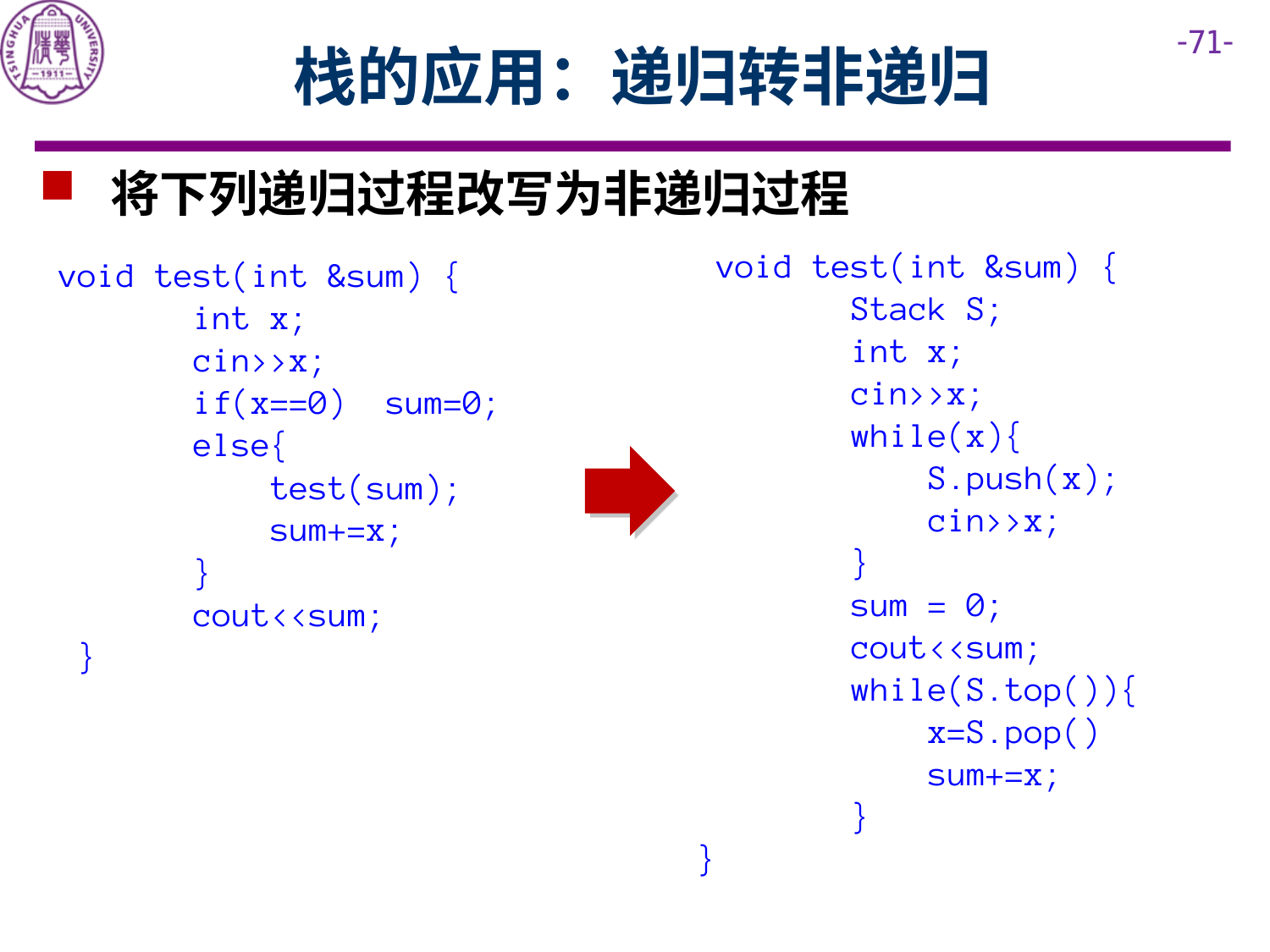

# 栈的应用：递归转非递归
 将下列递归过程改写为非递归过程
 void test(int &sum) {
        Stack S;
        int x;
        cin>>x;
        while(x){
            S.push(x);
            cin>>x;
        }
        sum = 0;
        cout<<sum;
        while(S.top()){
            x=S.pop()
            sum+=x;
        }
}
 void test(int &sum) {
        int x;
        cin>>x;
        if(x==0)  sum=0;
        else{
            test(sum);
            sum+=x;
        }
        cout<<sum;
  }